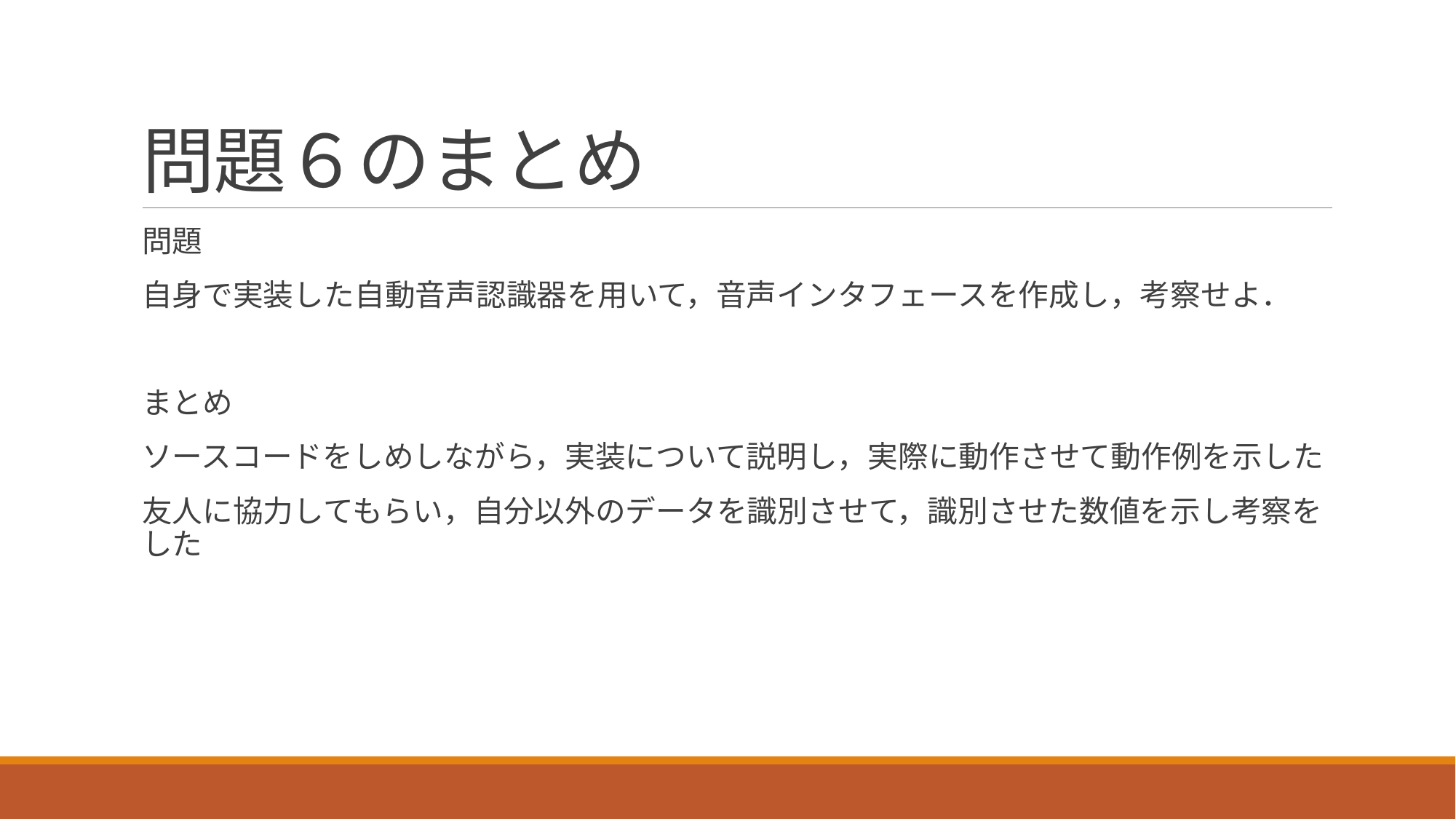

# 問題６のまとめ
問題
自身で実装した自動音声認識器を用いて，音声インタフェースを作成し，考察せよ．

まとめ
ソースコードをしめしながら，実装について説明し，実際に動作させて動作例を示した
友人に協力してもらい，自分以外のデータを識別させて，識別させた数値を示し考察をした